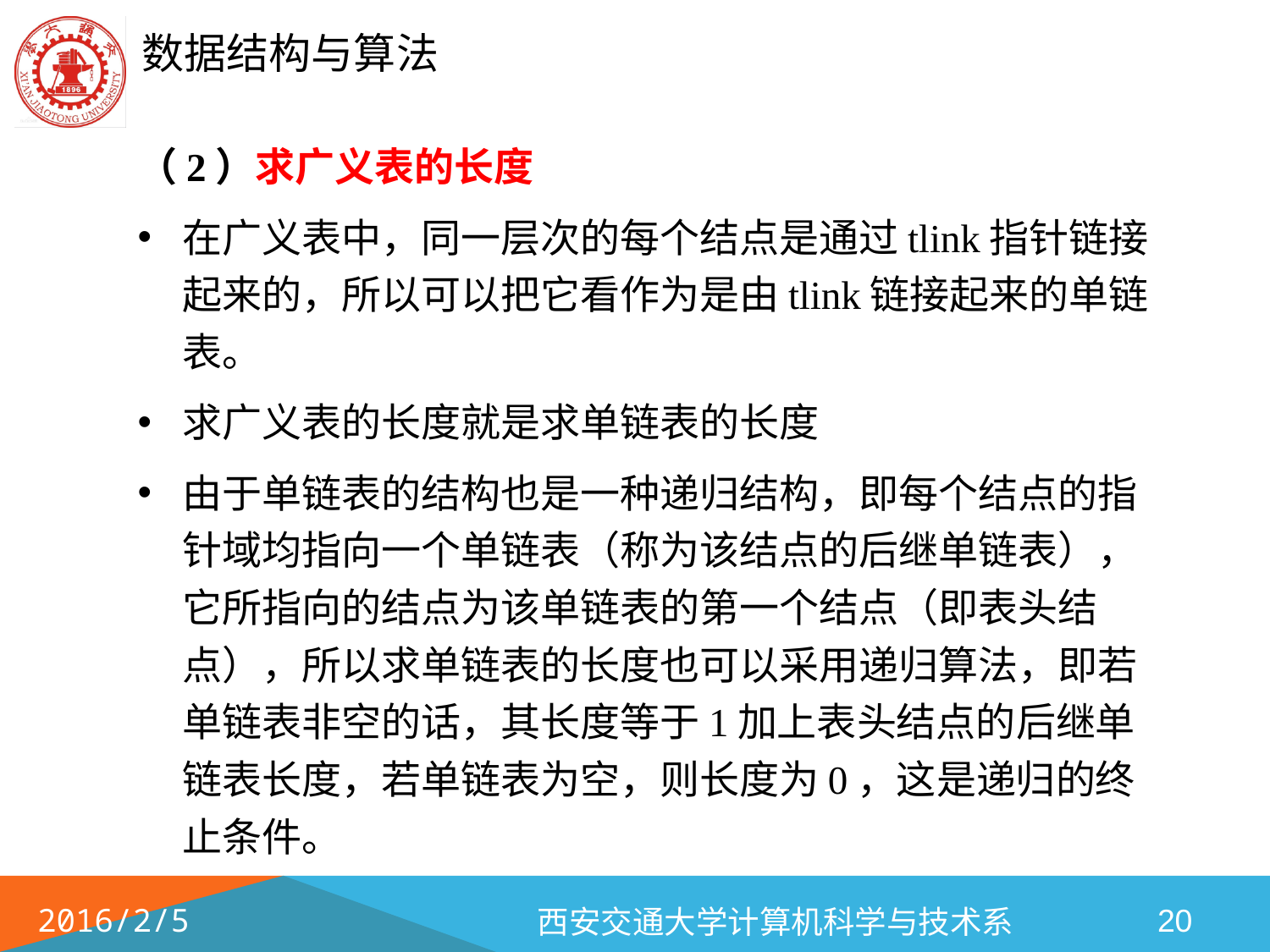

（2）求广义表的长度
在广义表中，同一层次的每个结点是通过tlink指针链接起来的，所以可以把它看作为是由tlink链接起来的单链表。
求广义表的长度就是求单链表的长度
由于单链表的结构也是一种递归结构，即每个结点的指针域均指向一个单链表（称为该结点的后继单链表），它所指向的结点为该单链表的第一个结点（即表头结点），所以求单链表的长度也可以采用递归算法，即若单链表非空的话，其长度等于1加上表头结点的后继单链表长度，若单链表为空，则长度为0，这是递归的终止条件。